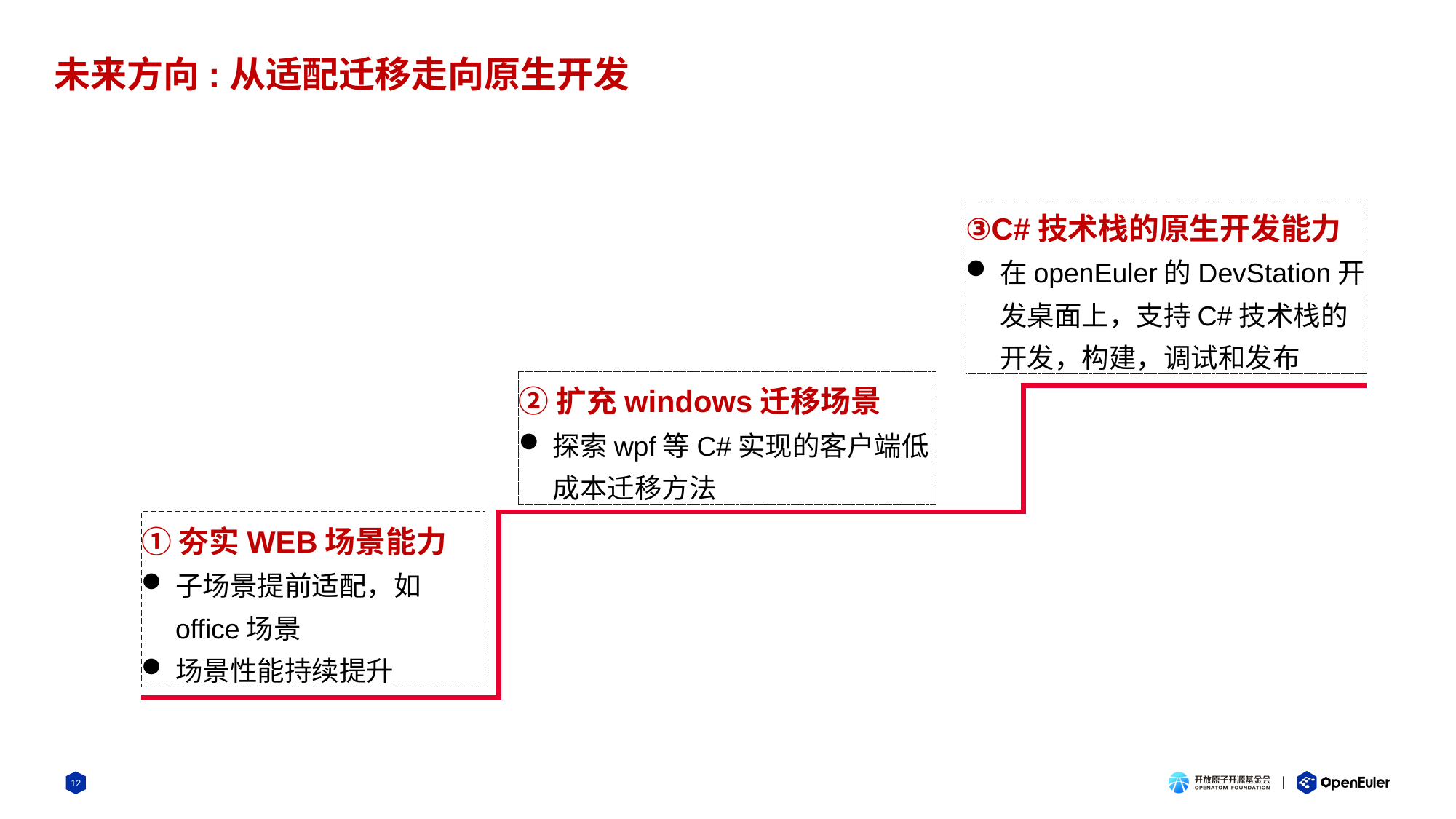

未来方向:从适配迁移走向原生开发
③C#技术栈的原生开发能力
在openEuler的DevStation开发桌面上，支持C#技术栈的开发，构建，调试和发布
②扩充windows迁移场景
探索wpf等C#实现的客户端低成本迁移方法
①夯实WEB场景能力
子场景提前适配，如office场景
场景性能持续提升